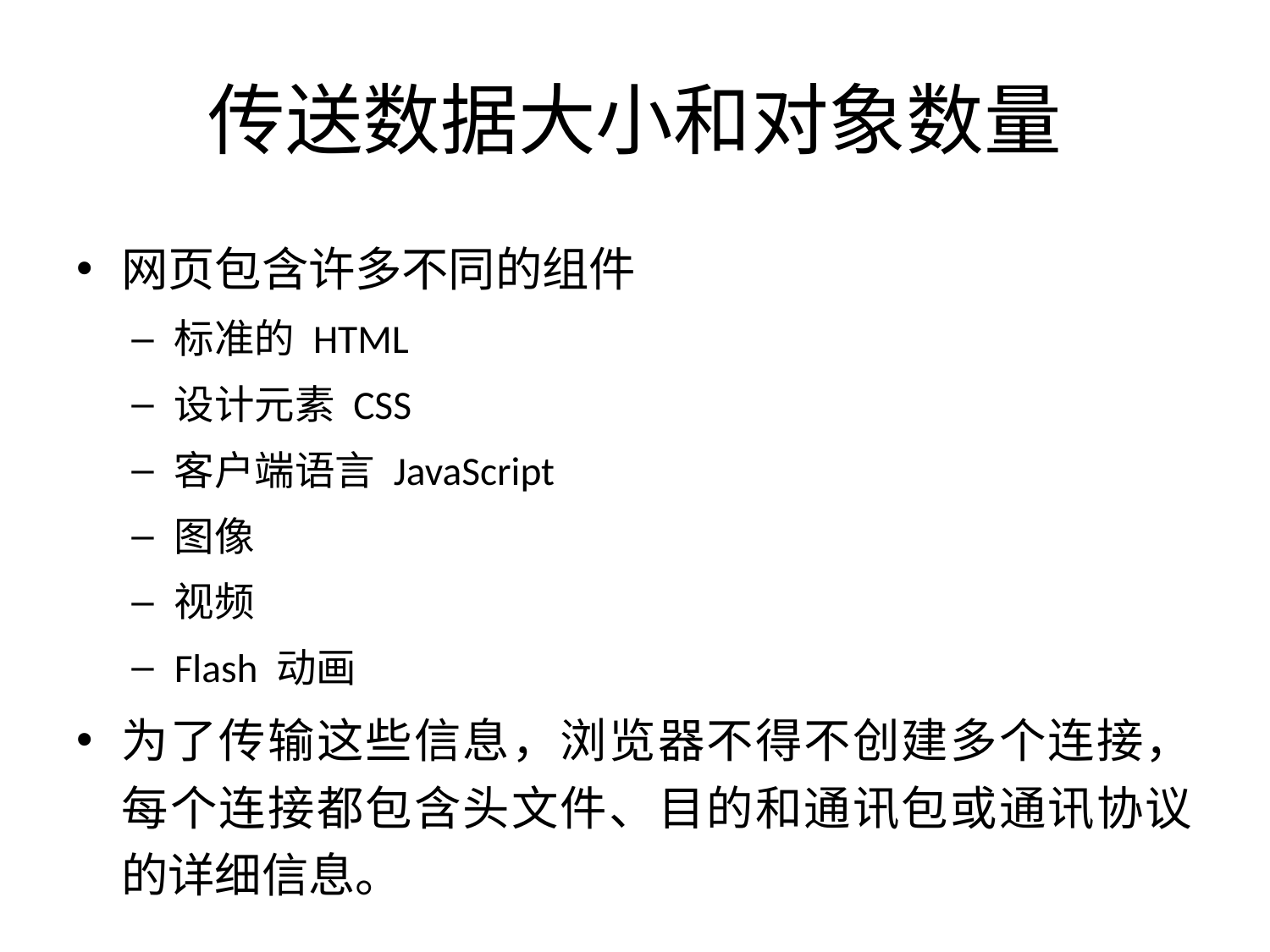

# 传送数据大小和对象数量
网页包含许多不同的组件
标准的 HTML
设计元素 CSS
客户端语言 JavaScript
图像
视频
Flash 动画
为了传输这些信息，浏览器不得不创建多个连接，每个连接都包含头文件、目的和通讯包或通讯协议的详细信息。